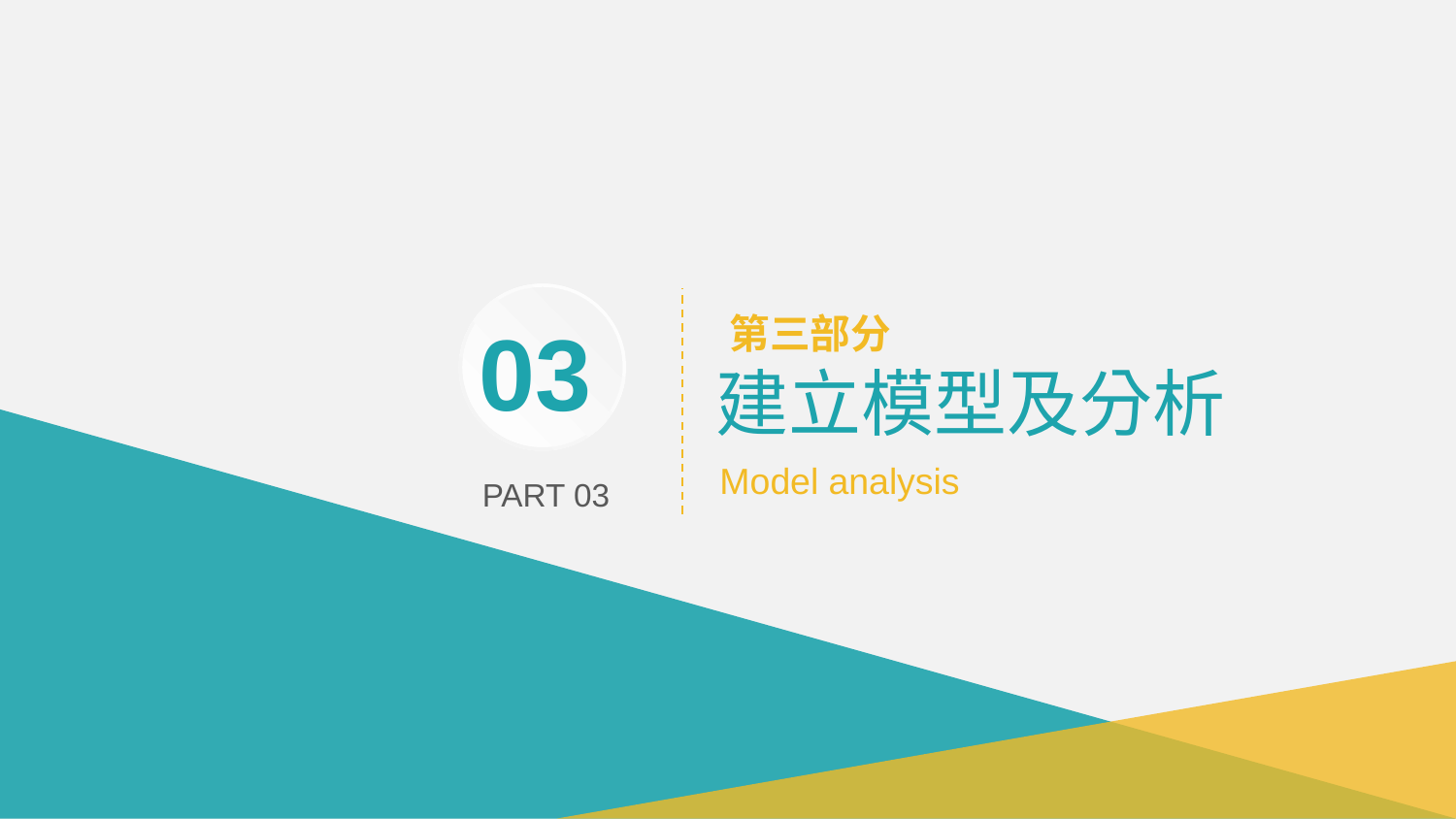

第三部分
建立模型及分析
03

Model analysis
PART 03